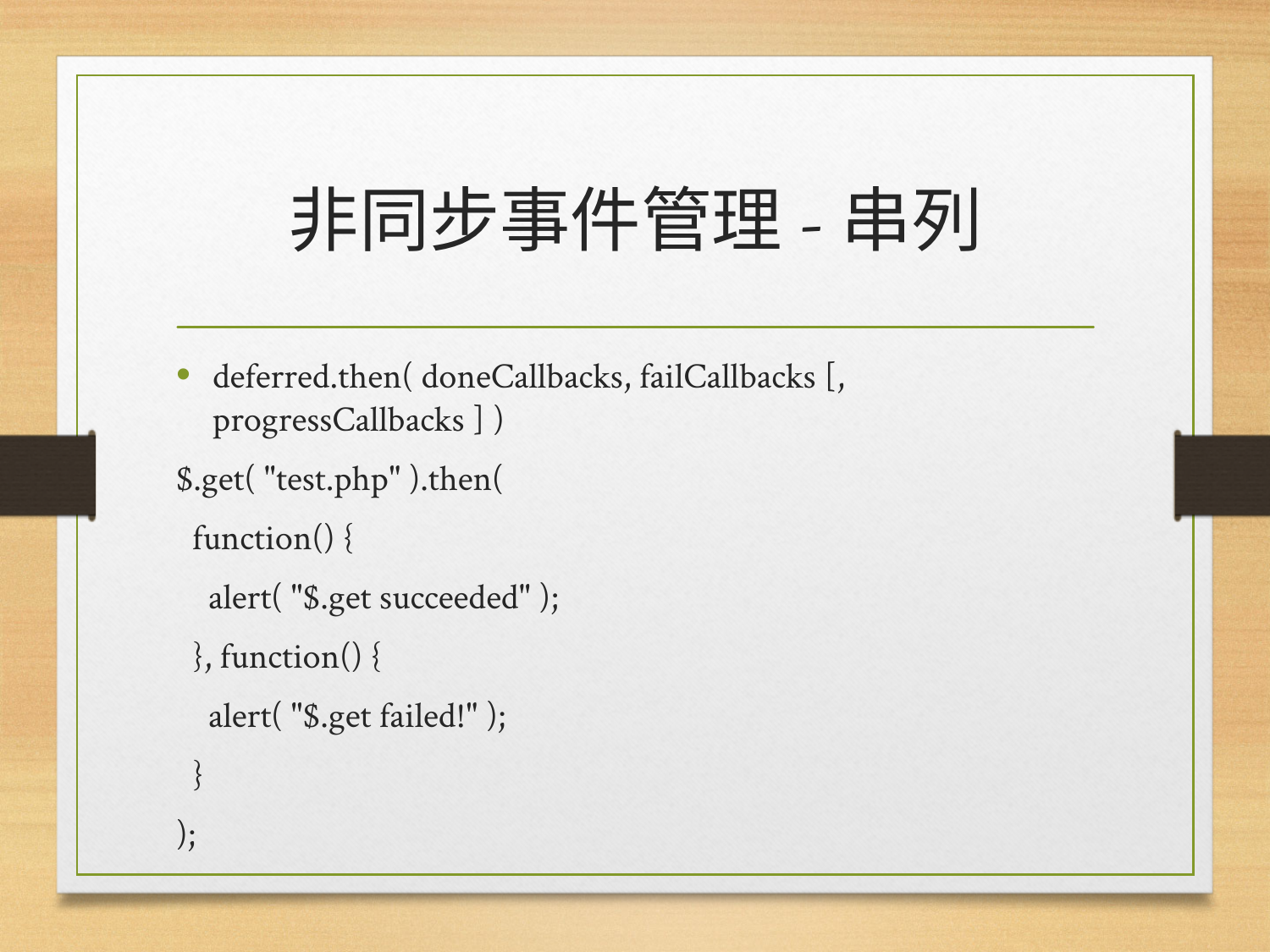

# 非同步事件管理-串列
deferred.then( doneCallbacks, failCallbacks [, progressCallbacks ] )
$.get( "test.php" ).then(
  function() {
    alert( "$.get succeeded" );
  }, function() {
    alert( "$.get failed!" );
  }
);